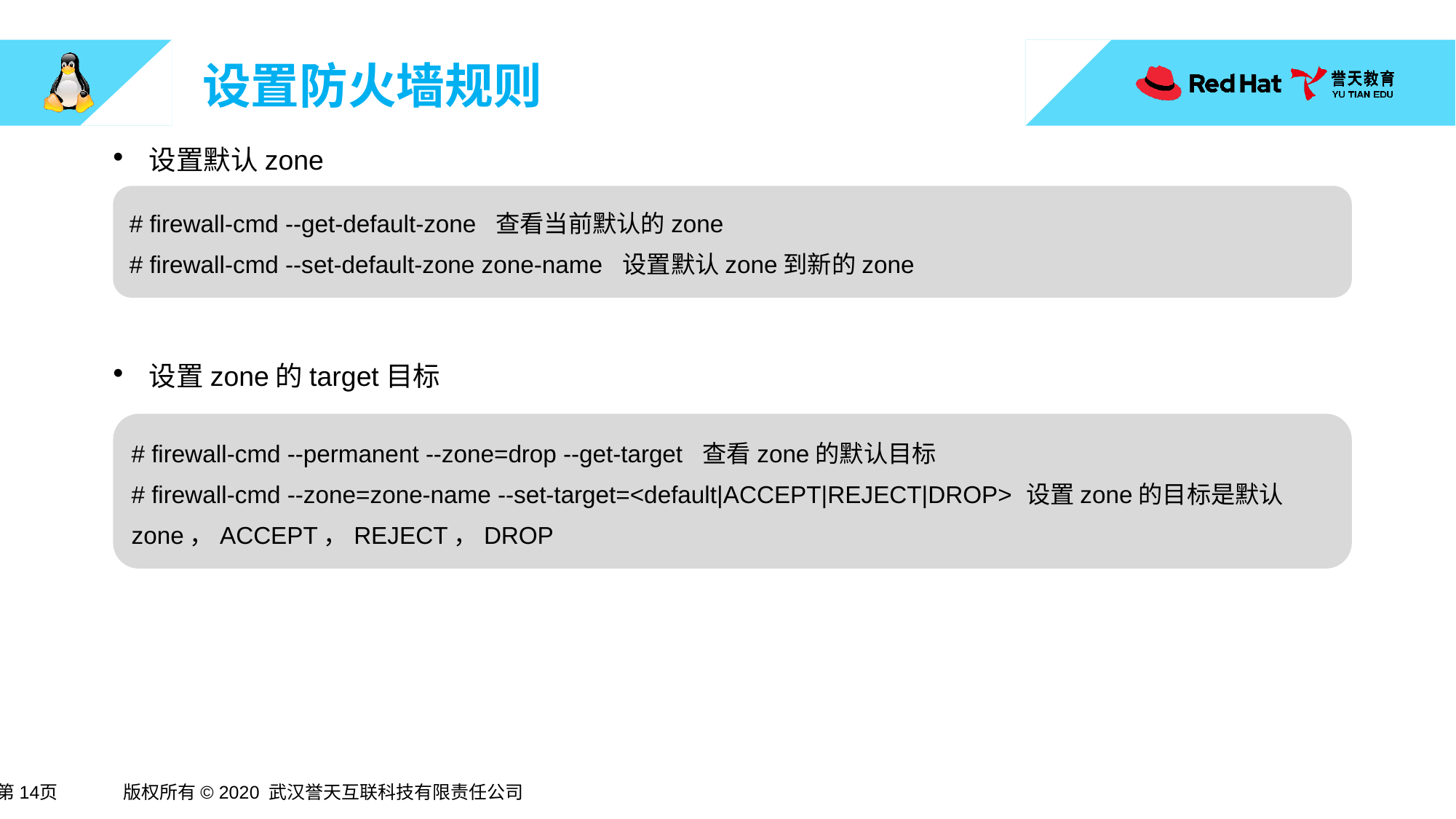

# 设置防火墙规则
设置默认zone

设置zone的target目标
# firewall-cmd --get-default-zone  查看当前默认的zone
# firewall-cmd --set-default-zone zone-name  设置默认zone到新的zone
# firewall-cmd --permanent --zone=drop --get-target  查看zone的默认目标
# firewall-cmd --zone=zone-name --set-target=<default|ACCEPT|REJECT|DROP> 设置zone的目标是默认zone，ACCEPT，REJECT，DROP